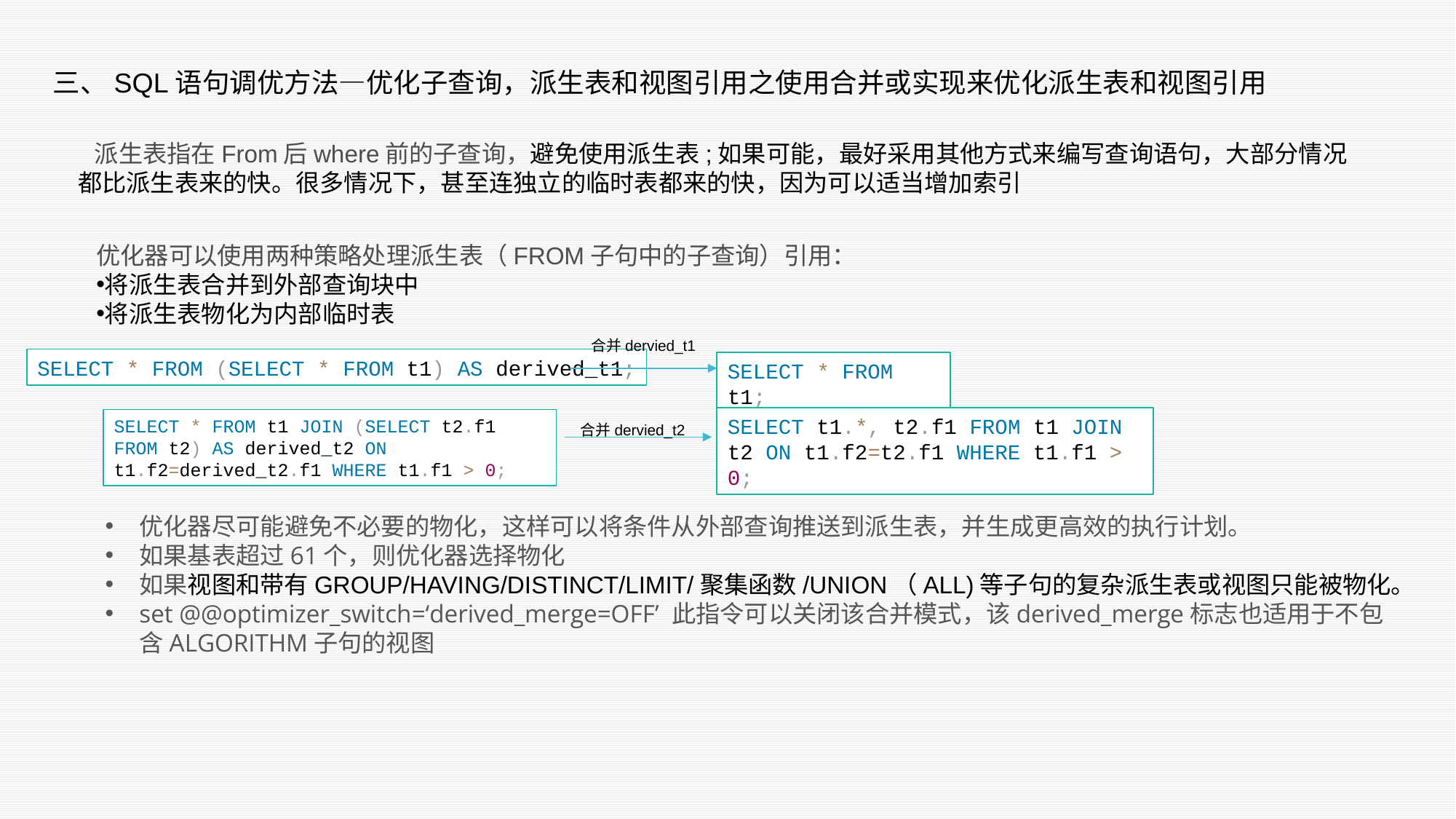

三、SQL语句调优方法—优化子查询，派生表和视图引用之使用合并或实现来优化派生表和视图引用

  派生表指在From后where前的子查询，避免使用派生表;如果可能，最好采用其他方式来编写查询语句，大部分情况都比派生表来的快。很多情况下，甚至连独立的临时表都来的快，因为可以适当增加索引
优化器可以使用两种策略处理派生表（FROM子句中的子查询）引用：
将派生表合并到外部查询块中
将派生表物化为内部临时表
合并dervied_t1
SELECT * FROM (SELECT * FROM t1) AS derived_t1;
SELECT * FROM t1;
SELECT t1.*, t2.f1 FROM t1 JOIN t2 ON t1.f2=t2.f1 WHERE t1.f1 > 0;
SELECT * FROM t1 JOIN (SELECT t2.f1 FROM t2) AS derived_t2 ON t1.f2=derived_t2.f1 WHERE t1.f1 > 0;
合并dervied_t2
优化器尽可能避免不必要的物化，这样可以将条件从外部查询推送到派生表，并生成更高效的执行计划。
如果基表超过61个，则优化器选择物化
如果视图和带有GROUP/HAVING/DISTINCT/LIMIT/聚集函数/UNION（ALL)等子句的复杂派生表或视图只能被物化。
set @@optimizer_switch=‘derived_merge=OFF’ 此指令可以关闭该合并模式，该derived_merge标志也适用于不包含ALGORITHM子句的视图